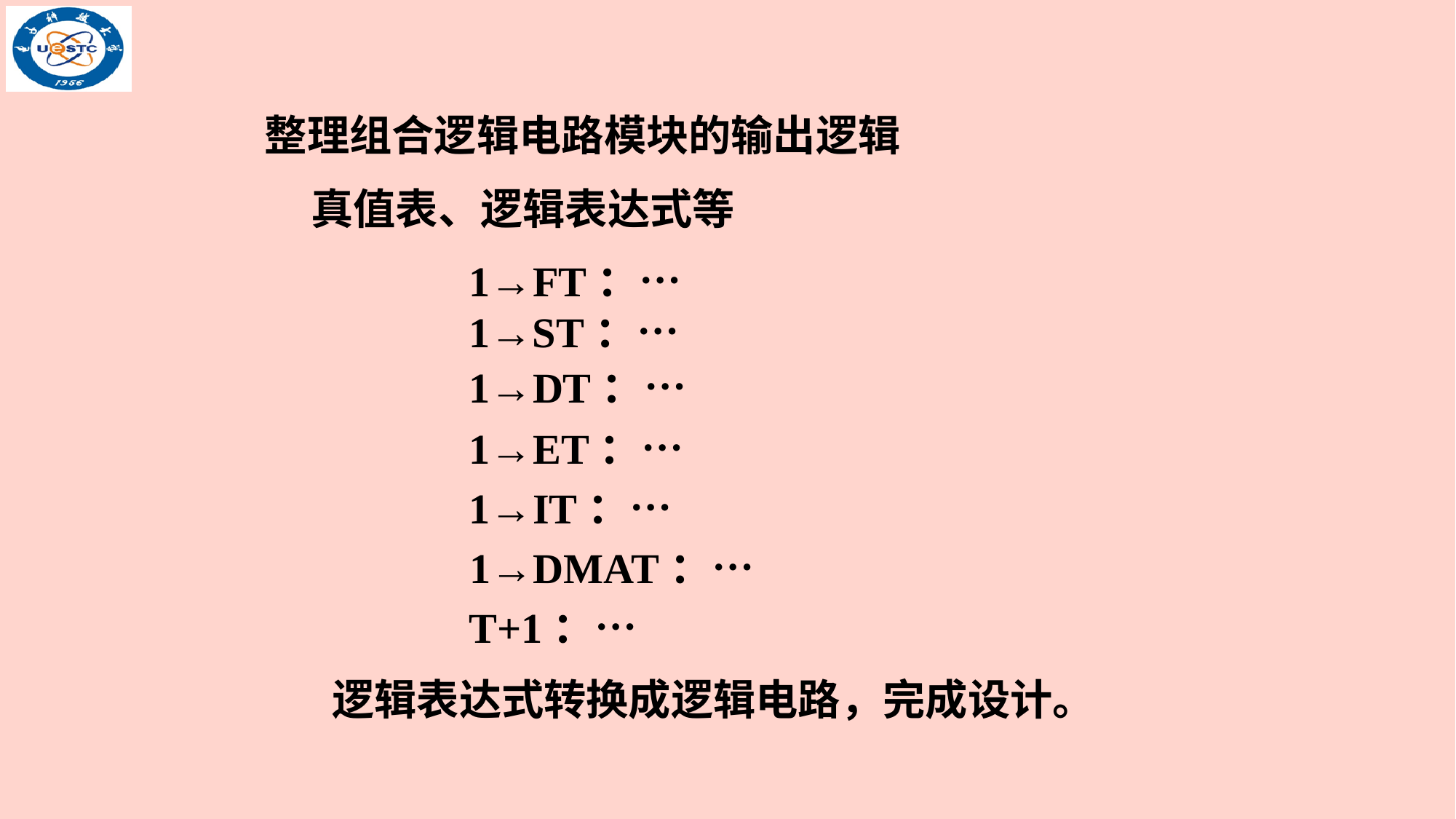

整理组合逻辑电路模块的输出逻辑
真值表、逻辑表达式等
1→FT：…
1→ST：…
1→DT：…
1→ET：…
1→IT：…
1→DMAT：…
T+1：…
逻辑表达式转换成逻辑电路，完成设计。